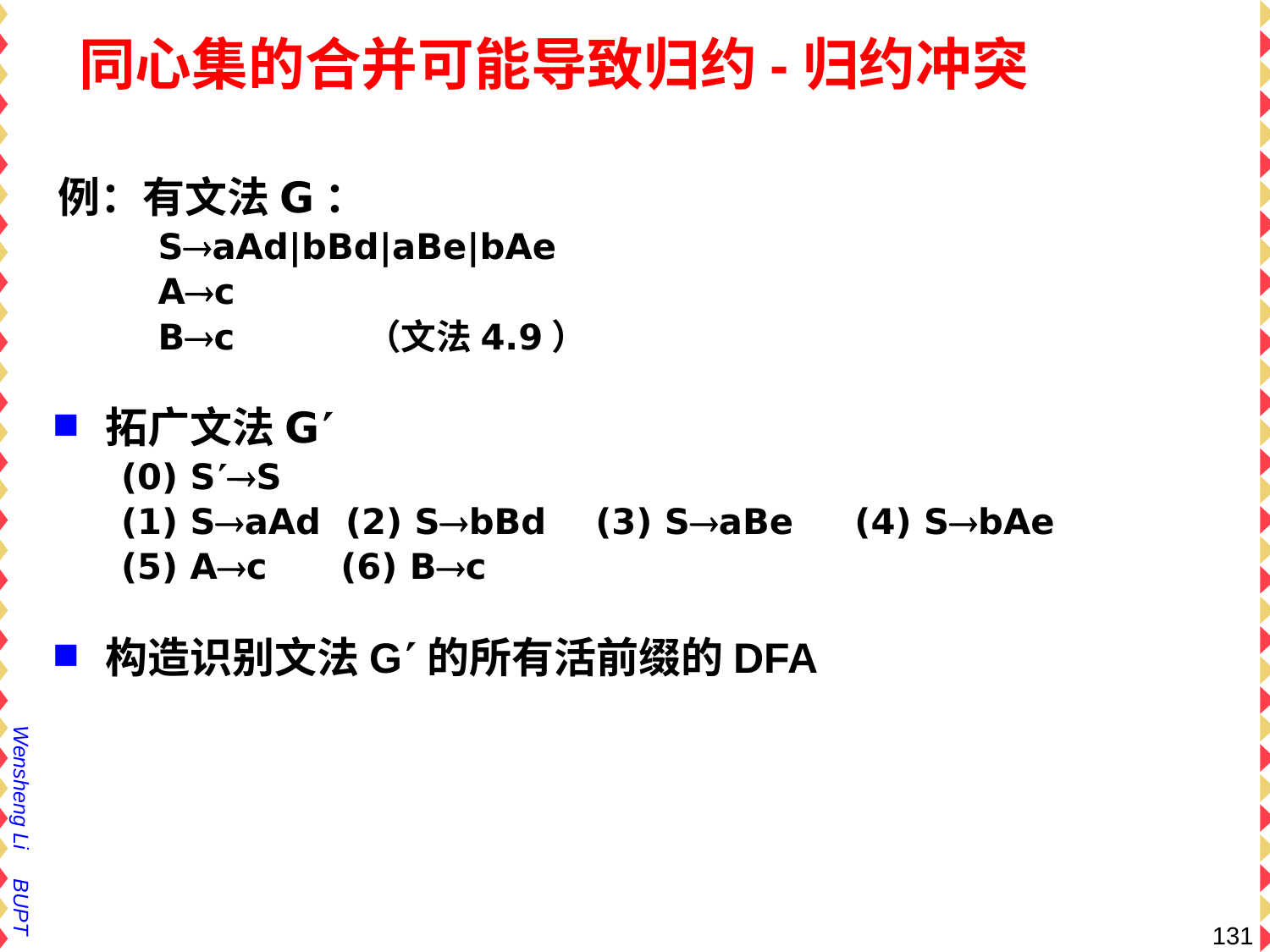

# 同心集的合并可能导致归约-归约冲突
例：有文法G：
   S→aAd|bBd|aBe|bAe
   A→c
   B→c          （文法4.9）

拓广文法G′
(0) S′→S
(1) S→aAd  (2) S→bBd    (3) S→aBe     (4) S→bAe
(5) A→c      (6) B→c

构造识别文法G′的所有活前缀的DFA

131